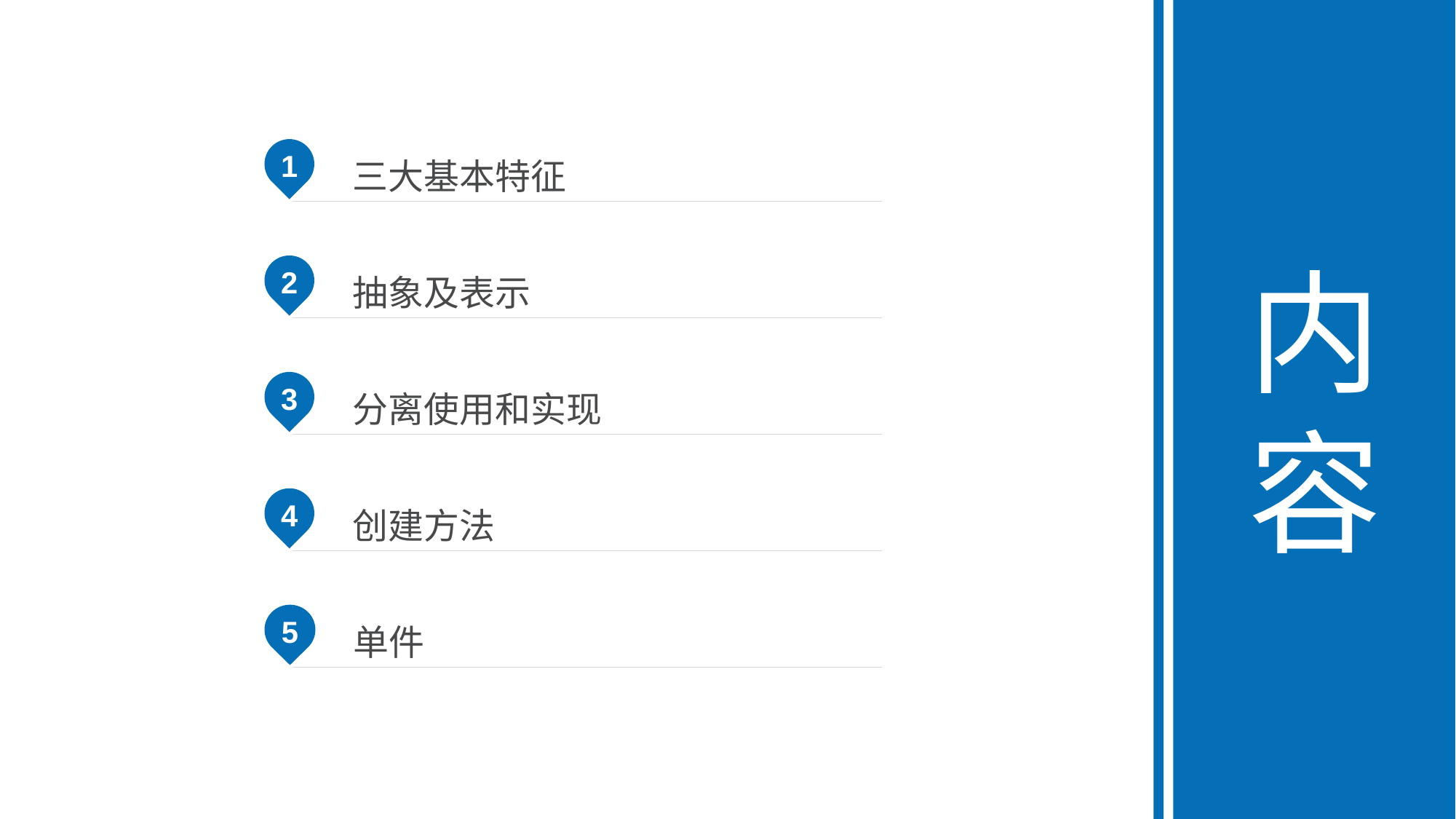

内容

1
三大基本特征
2
抽象及表示
3
分离使用和实现
4
创建方法
5
单件